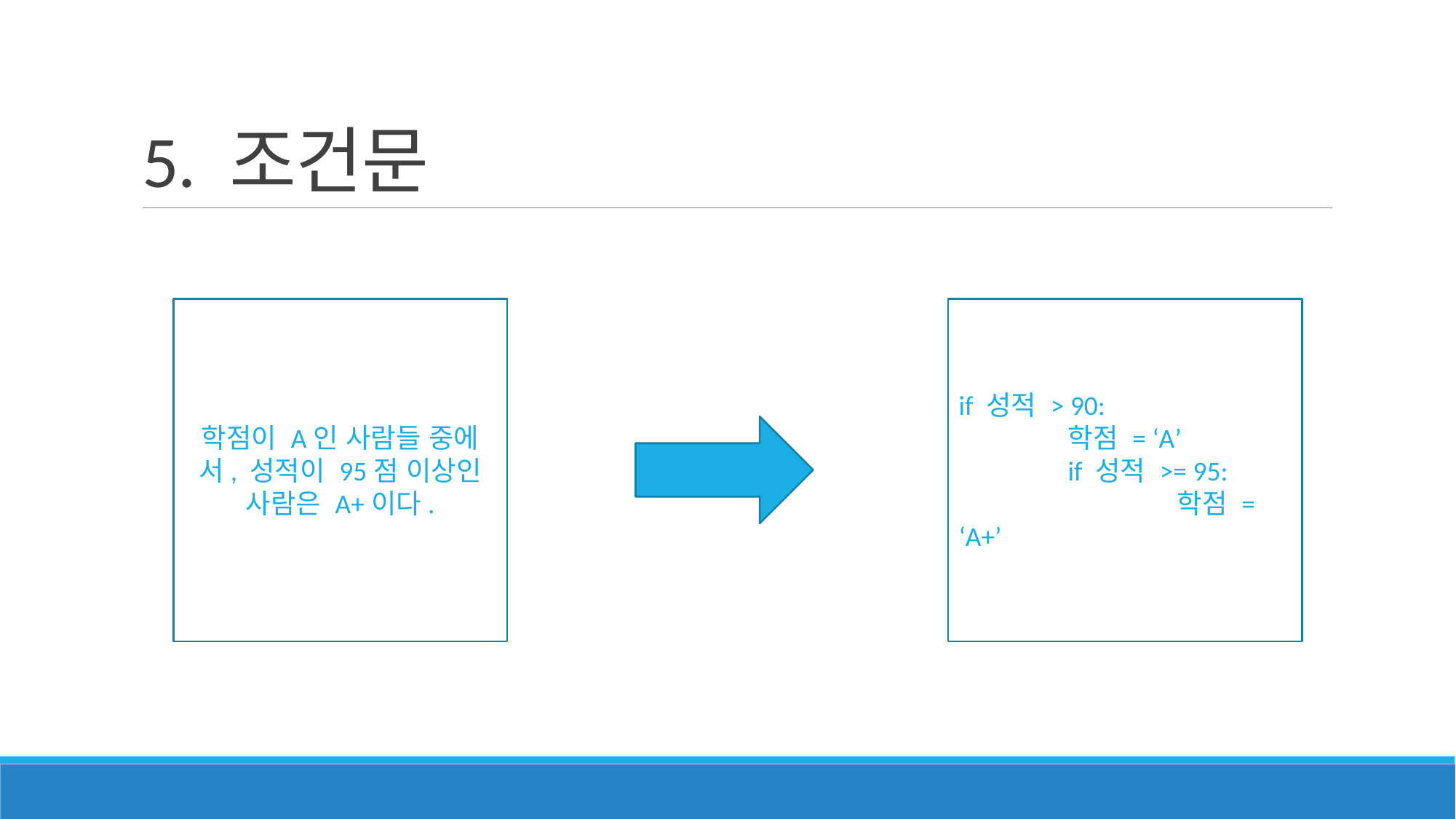

# 5. 조건문
학점이 A인 사람들 중에서, 성적이 95점 이상인 사람은 A+이다.
if 성적 > 90:
	학점 = ‘A’
	if 성적 >= 95:
		학점 = ‘A+’